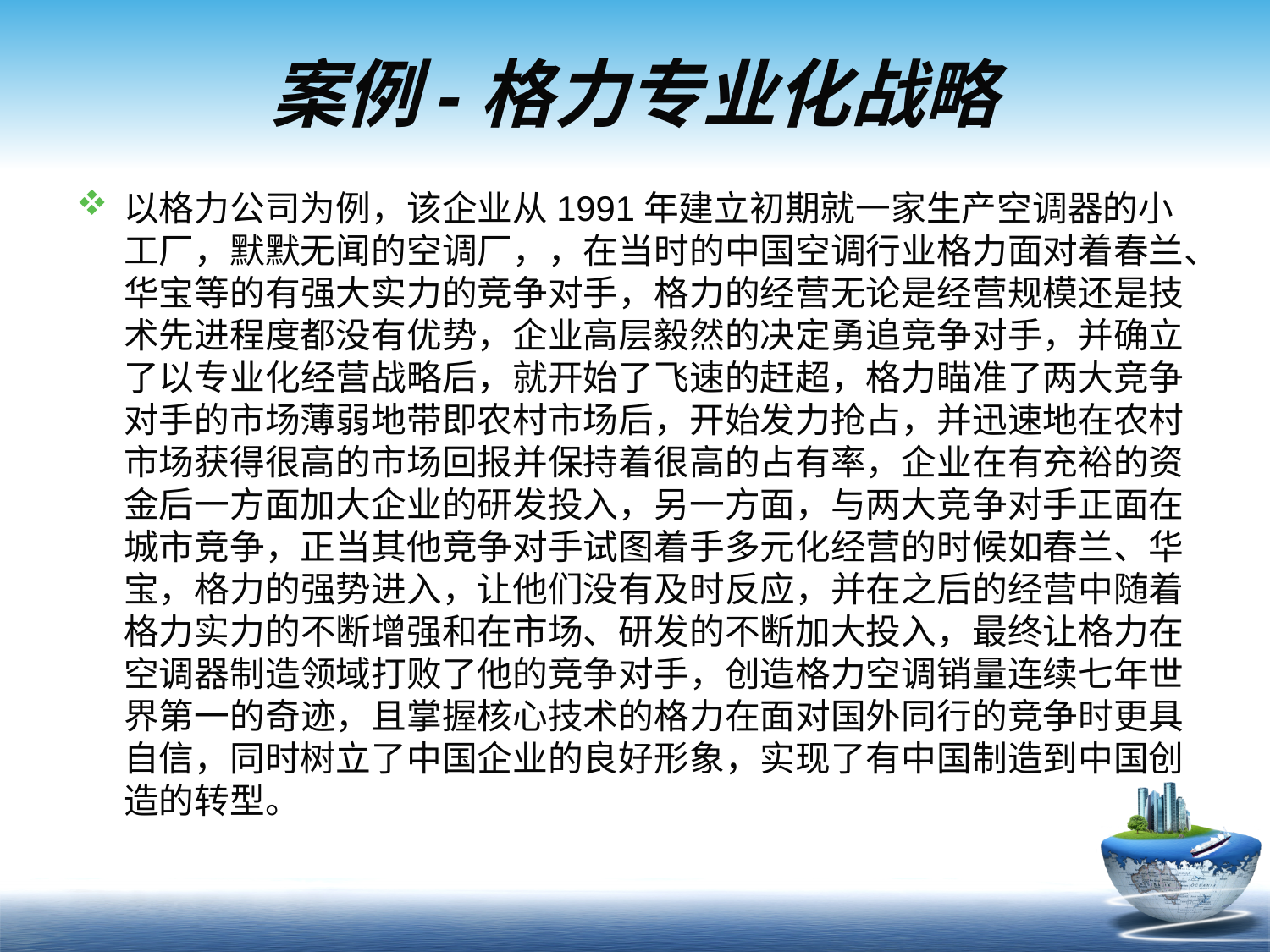

# 案例-格力专业化战略
以格力公司为例，该企业从1991年建立初期就一家生产空调器的小工厂，默默无闻的空调厂，，在当时的中国空调行业格力面对着春兰、华宝等的有强大实力的竞争对手，格力的经营无论是经营规模还是技术先进程度都没有优势，企业高层毅然的决定勇追竞争对手，并确立了以专业化经营战略后，就开始了飞速的赶超，格力瞄准了两大竞争对手的市场薄弱地带即农村市场后，开始发力抢占，并迅速地在农村市场获得很高的市场回报并保持着很高的占有率，企业在有充裕的资金后一方面加大企业的研发投入，另一方面，与两大竞争对手正面在城市竞争，正当其他竞争对手试图着手多元化经营的时候如春兰、华宝，格力的强势进入，让他们没有及时反应，并在之后的经营中随着格力实力的不断增强和在市场、研发的不断加大投入，最终让格力在空调器制造领域打败了他的竞争对手，创造格力空调销量连续七年世界第一的奇迹，且掌握核心技术的格力在面对国外同行的竞争时更具自信，同时树立了中国企业的良好形象，实现了有中国制造到中国创造的转型。